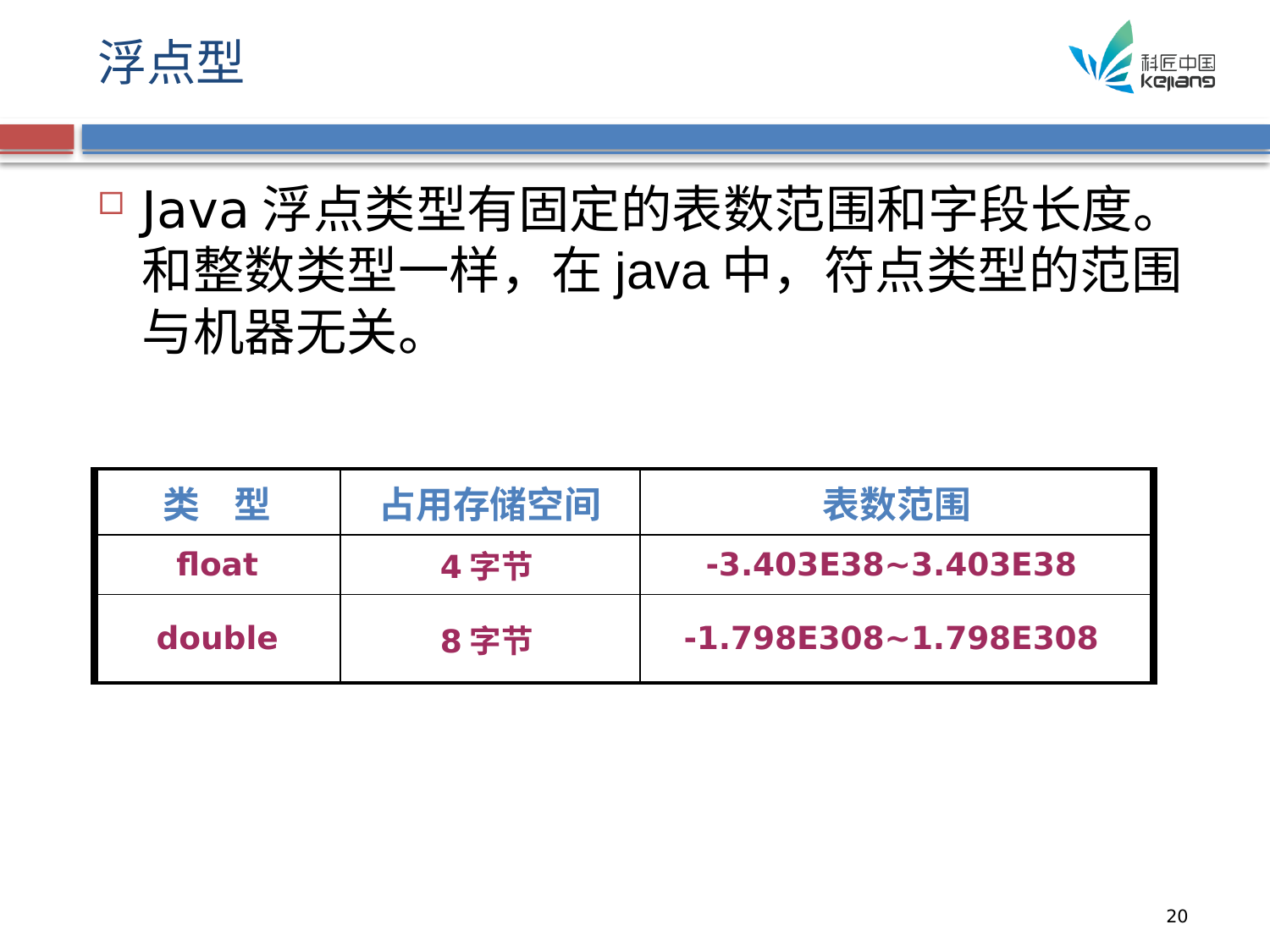

# 浮点型
Java浮点类型有固定的表数范围和字段长度。和整数类型一样，在java中，符点类型的范围与机器无关。
| 类 型 | 占用存储空间 | 表数范围 |
| --- | --- | --- |
| float | 4字节 | -3.403E38~3.403E38 |
| double | 8字节 | -1.798E308~1.798E308 |
20